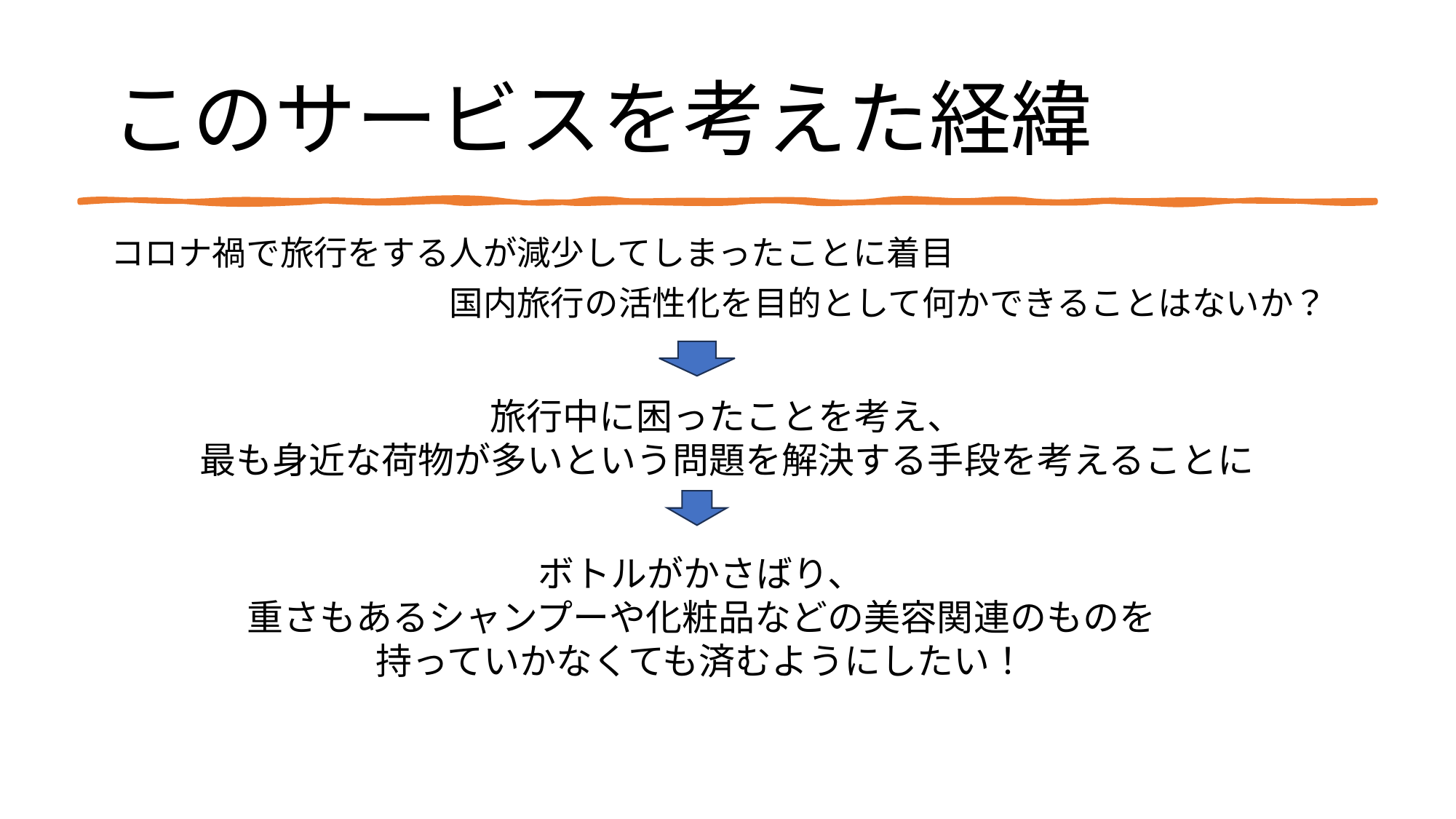

# このサービスを考えた経緯

コロナ禍で旅行をする人が減少してしまったことに着目
　　　　　　　　　　国内旅行の活性化を目的として何かできることはないか？

旅行中に困ったことを考え、
最も身近な荷物が多いという問題を解決する手段を考えることに

ボトルがかさばり、
重さもあるシャンプーや化粧品などの美容関連のものを
持っていかなくても済むようにしたい！